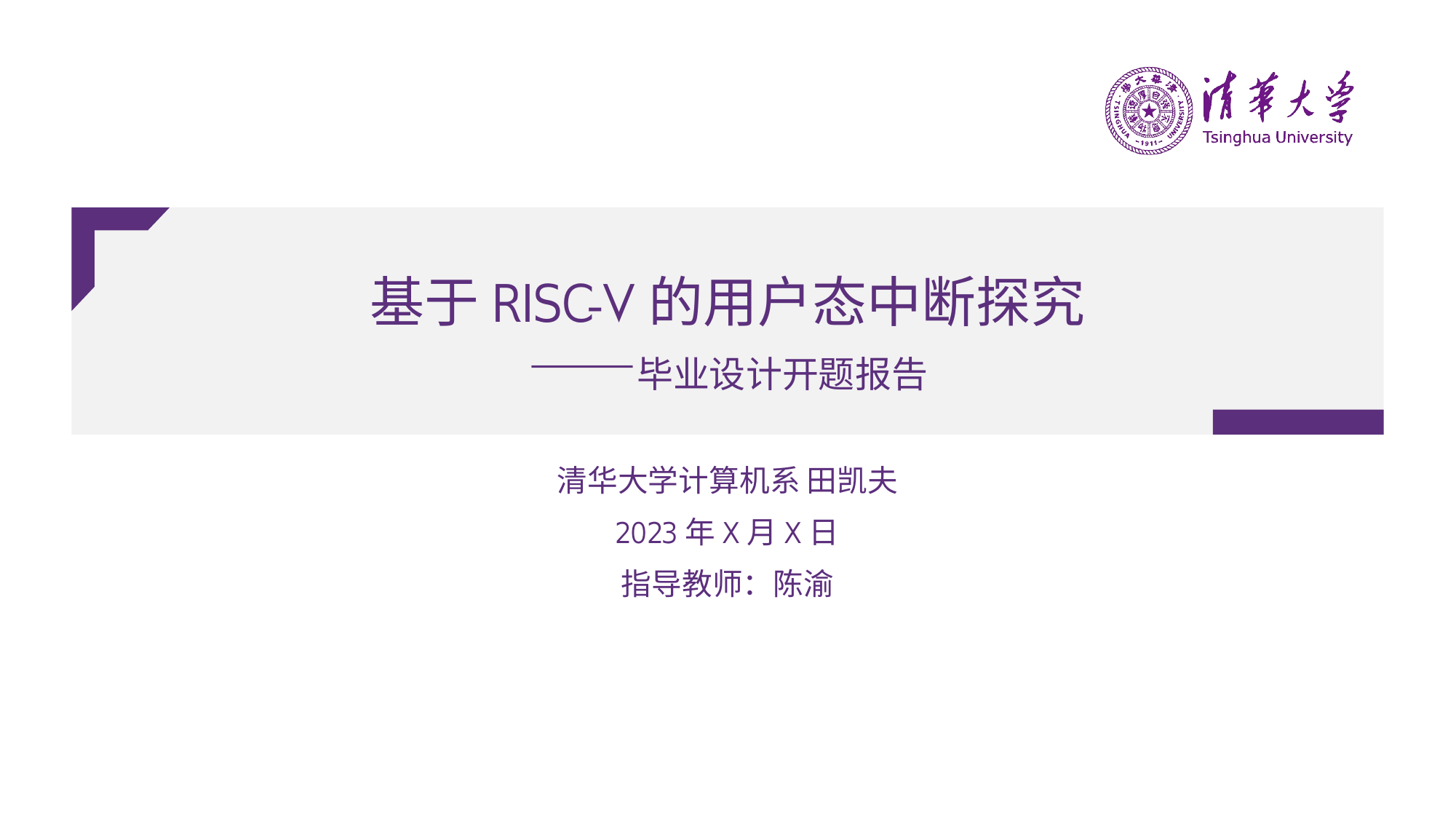

# 基于RISC-V的用户态中断探究 ——毕业设计开题报告
清华大学计算机系 田凯夫
2023年x月x日
指导教师：陈渝